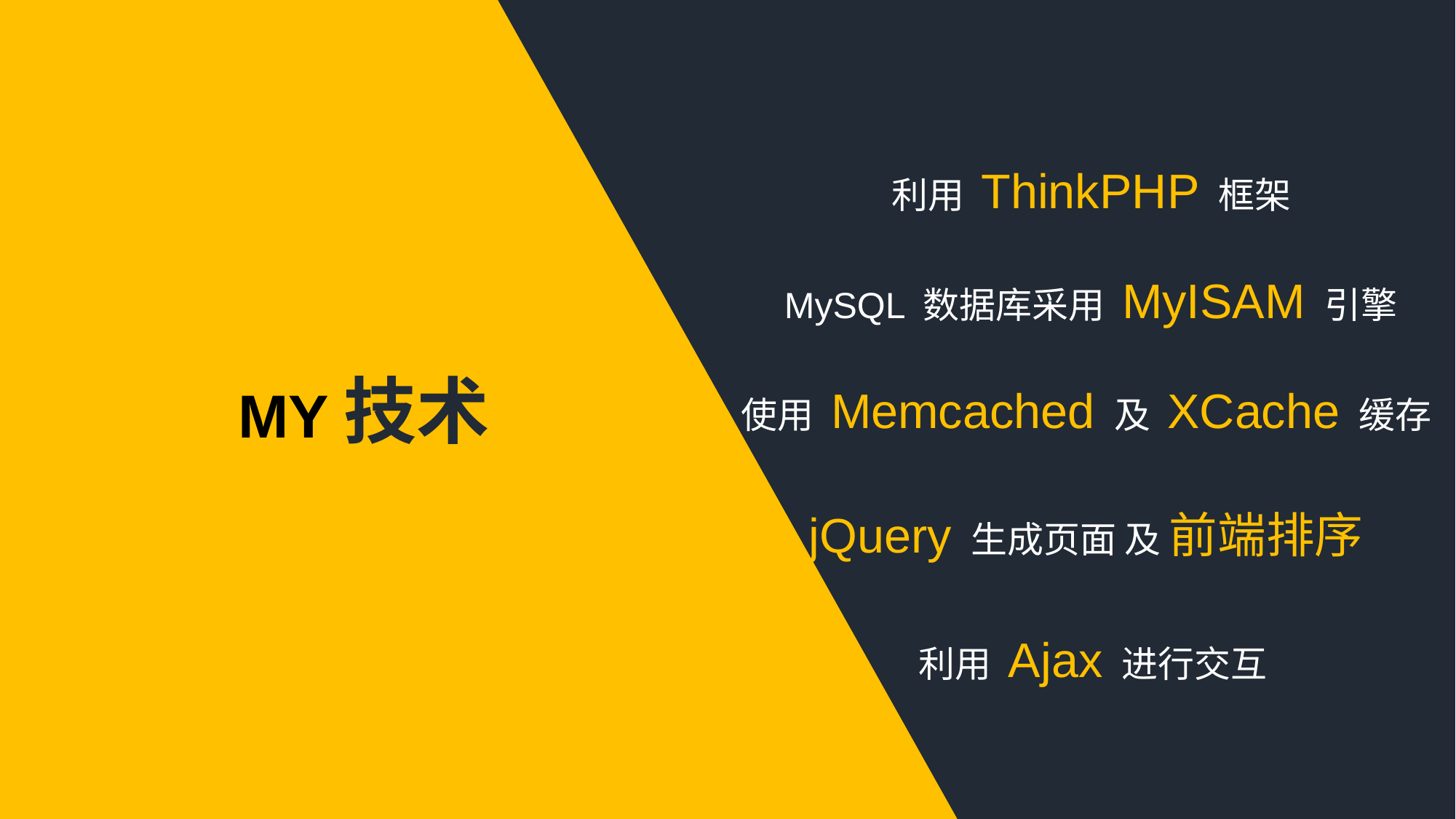

利用 ThinkPHP 框架
MySQL 数据库采用 MyISAM 引擎
MY技术
使用 Memcached 及 XCache 缓存

jQuery 生成页面 及 前端排序
利用 Ajax 进行交互